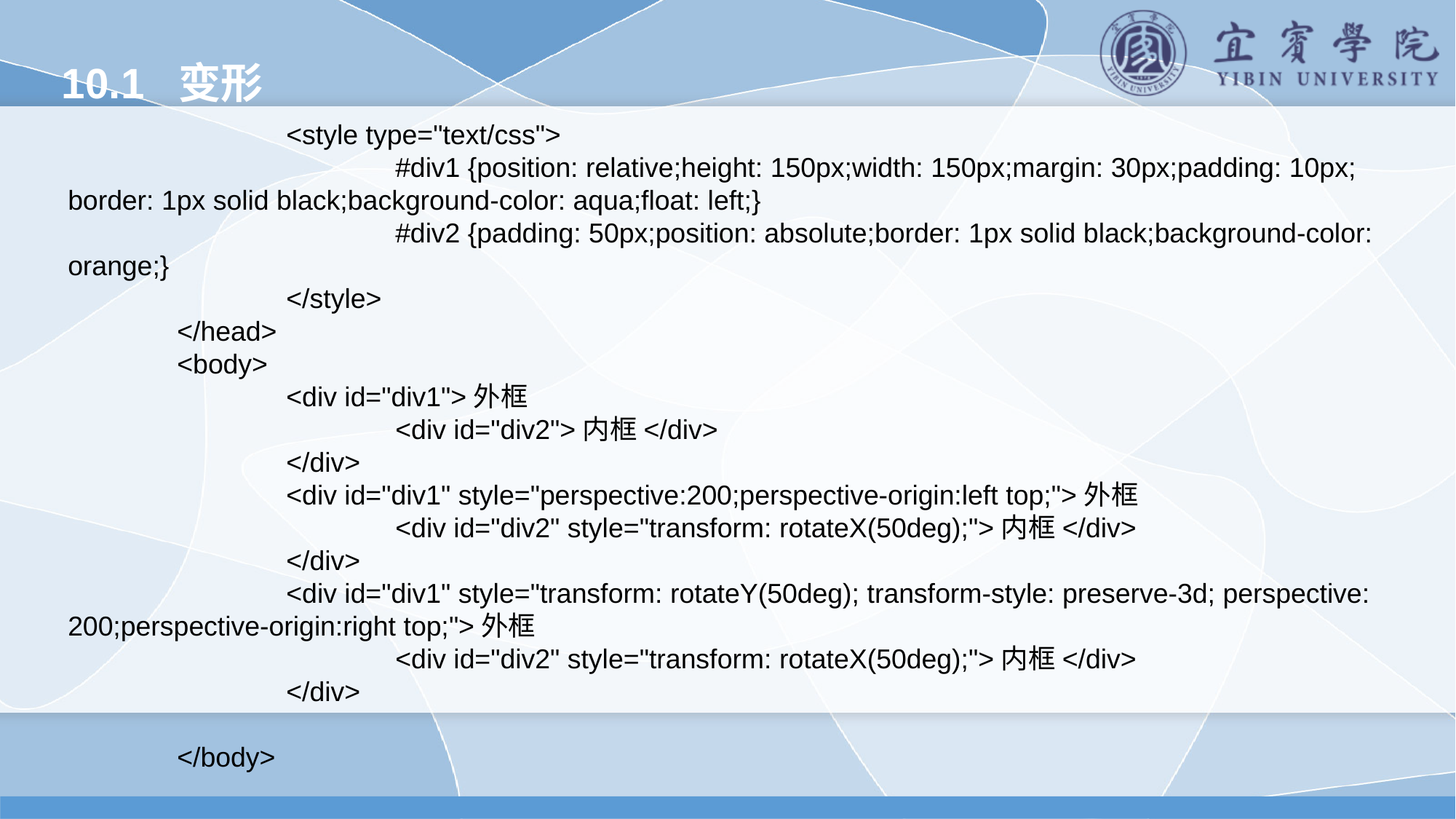

10.1  变形
		<style type="text/css">
			#div1 {position: relative;height: 150px;width: 150px;margin: 30px;padding: 10px;
border: 1px solid black;background-color: aqua;float: left;}
			#div2 {padding: 50px;position: absolute;border: 1px solid black;background-color: orange;}
		</style>
	</head>
	<body>
		<div id="div1">外框
			<div id="div2">内框</div>
		</div>
		<div id="div1" style="perspective:200;perspective-origin:left top;">外框
			<div id="div2" style="transform: rotateX(50deg);">内框</div>
		</div>
		<div id="div1" style="transform: rotateY(50deg); transform-style: preserve-3d; perspective: 200;perspective-origin:right top;">外框
			<div id="div2" style="transform: rotateX(50deg);">内框</div>
		</div>

	</body>